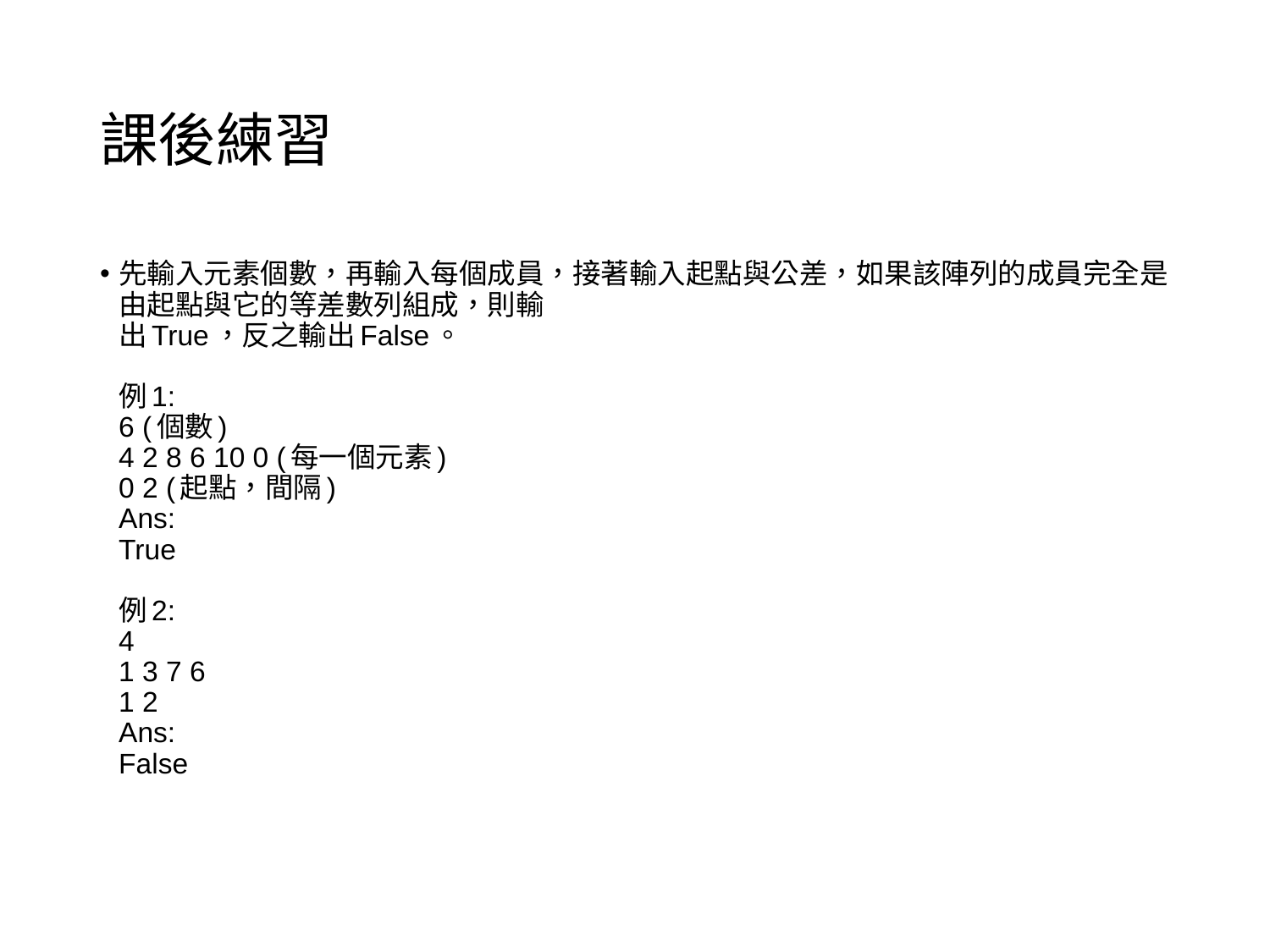

# 課後練習
先輸入元素個數，再輸入每個成員，接著輸入起點與公差，如果該陣列的成員完全是由起點與它的等差數列組成，則輸
出True，反之輸出False。
例1:
6 (個數)
4 2 8 6 10 0 (每一個元素)
0 2 (起點，間隔)
Ans:
True
例2:
4
1 3 7 6
1 2
Ans:
False